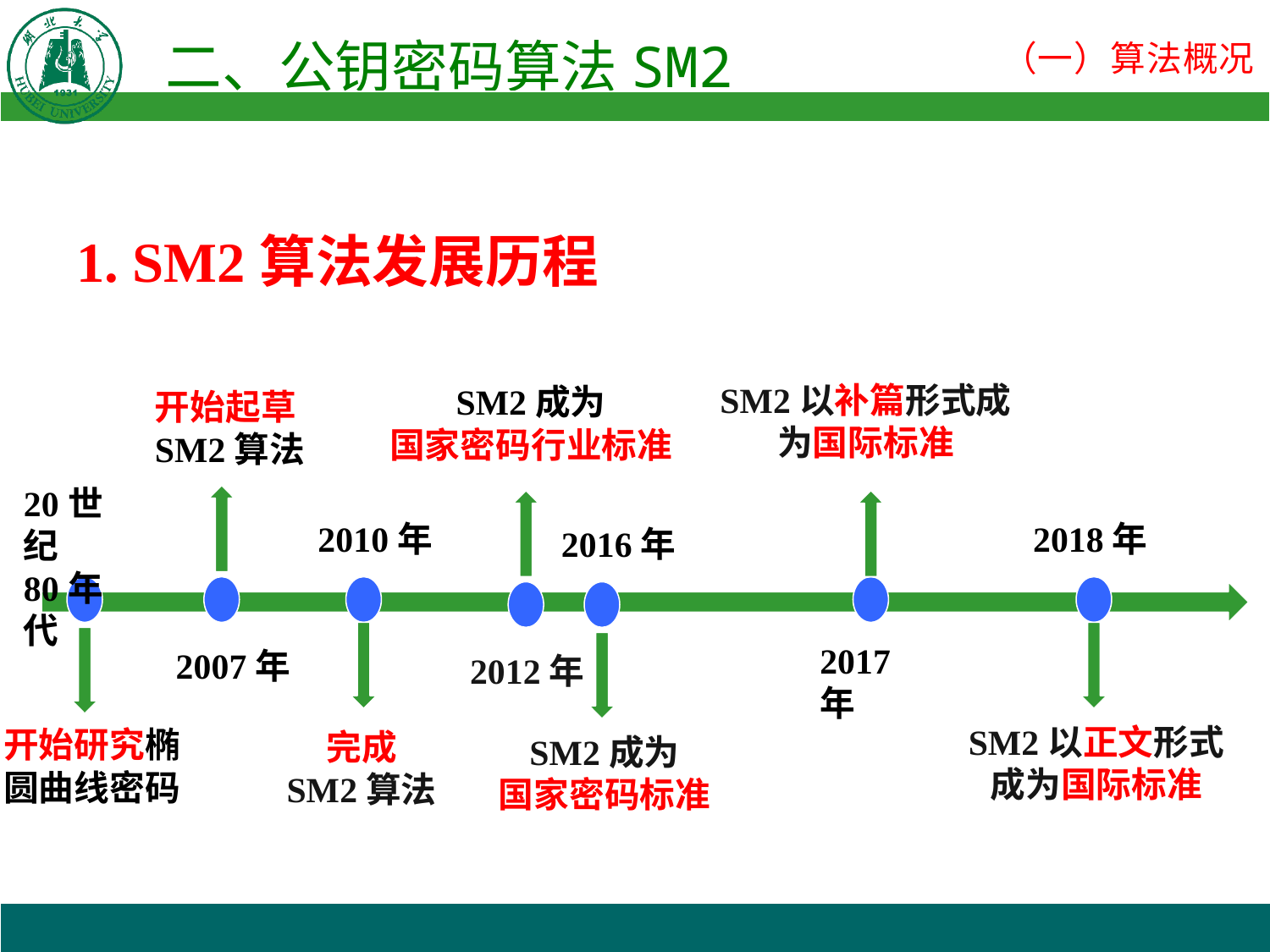

1. SM2算法发展历程
SM2以补篇形式成为国际标准
SM2成为
国家密码行业标准
开始起草SM2算法
20世纪
80年代

2010年
2018年
2016年

2017年
2007年
2012年
SM2以正文形式成为国际标准
开始研究椭圆曲线密码
完成
SM2算法
SM2成为
国家密码标准